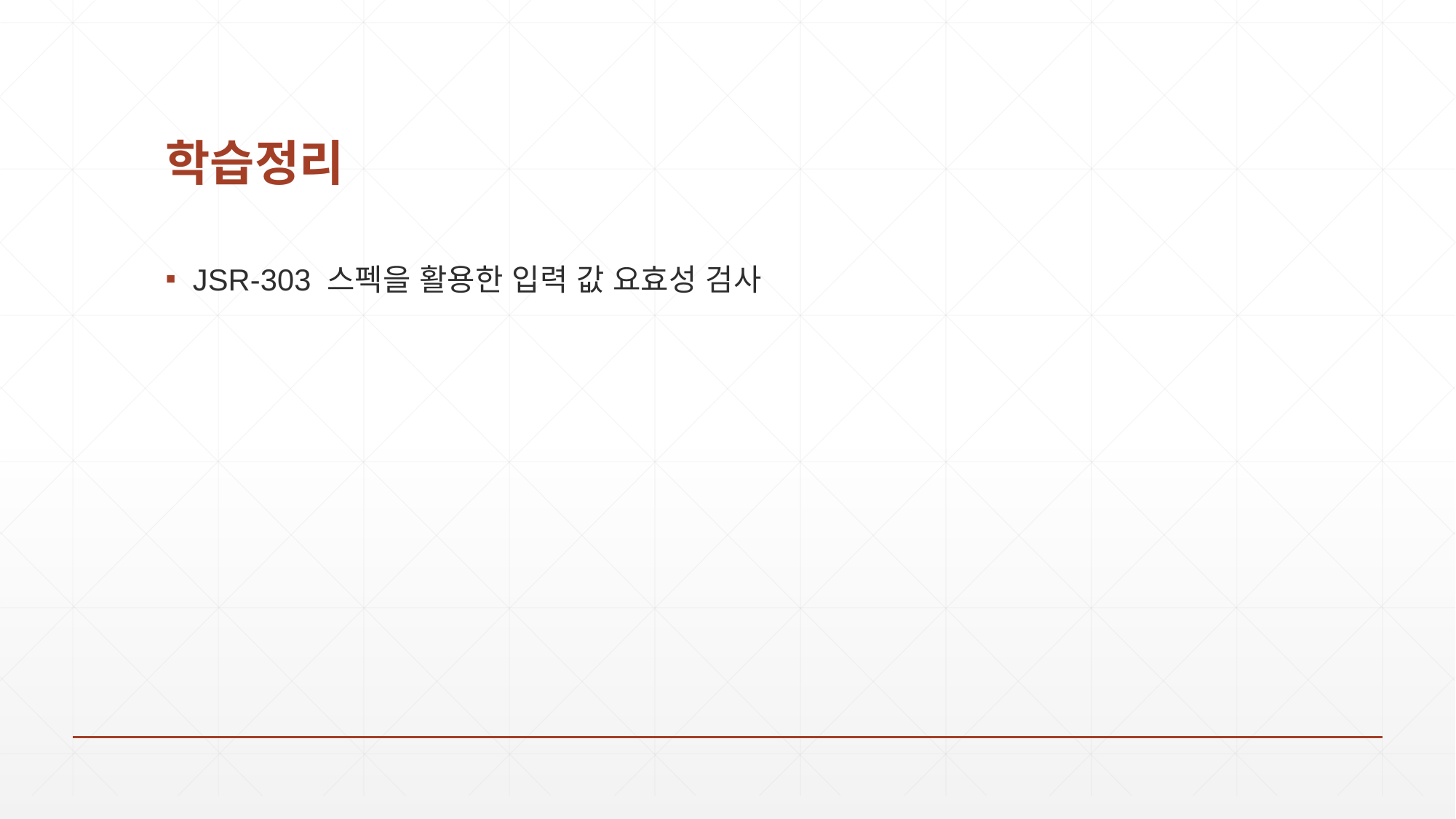

# 학습정리
JSR-303 스펙을 활용한 입력 값 요효성 검사